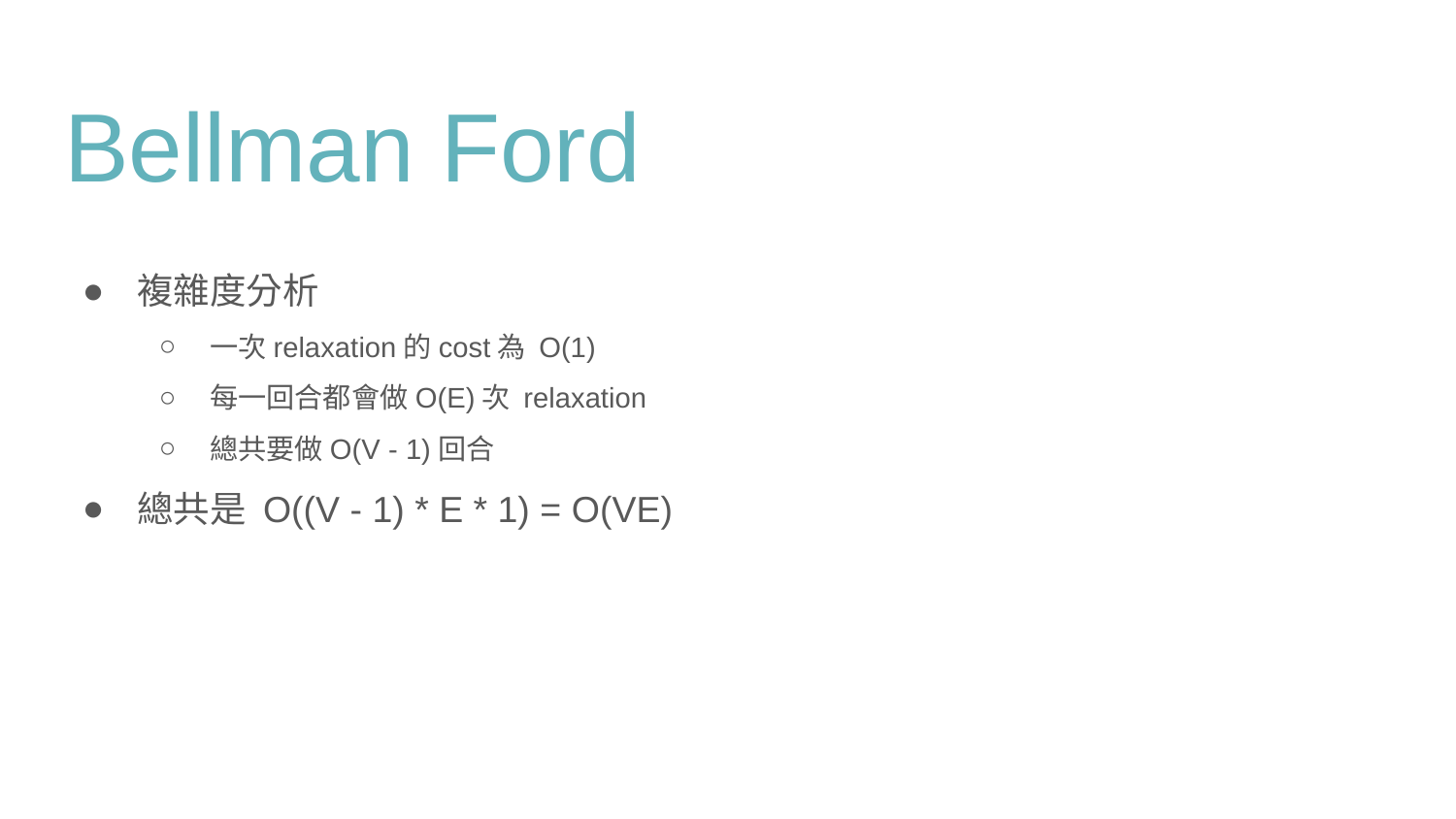

# Bellman Ford
複雜度分析
一次relaxation的cost為 O(1)
每一回合都會做O(E)次 relaxation
總共要做O(V - 1)回合
總共是 O((V - 1) * E * 1) = O(VE)